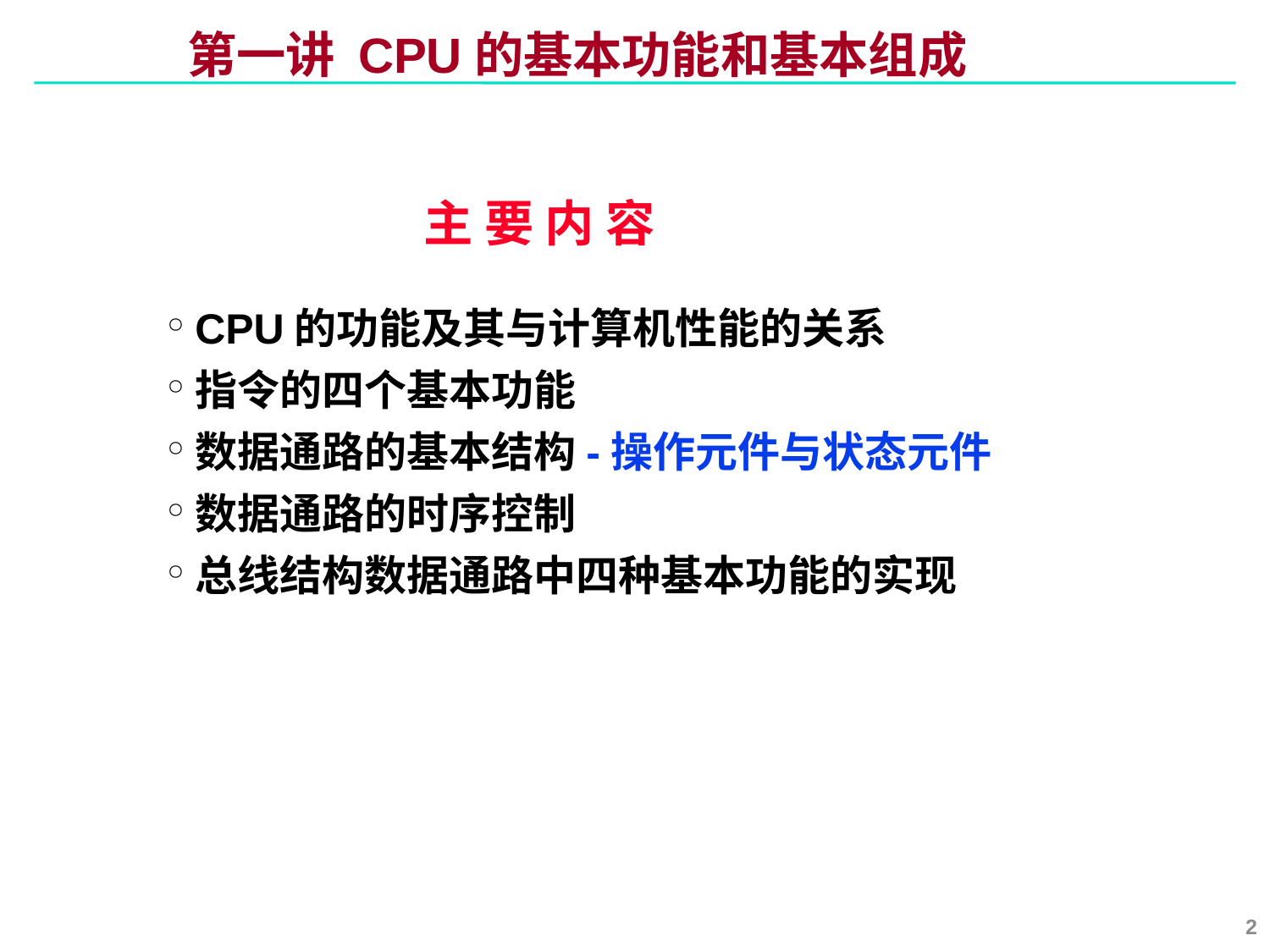

# 第一讲 CPU的基本功能和基本组成
主 要 内 容
CPU的功能及其与计算机性能的关系
指令的四个基本功能
数据通路的基本结构-操作元件与状态元件
数据通路的时序控制
总线结构数据通路中四种基本功能的实现
2